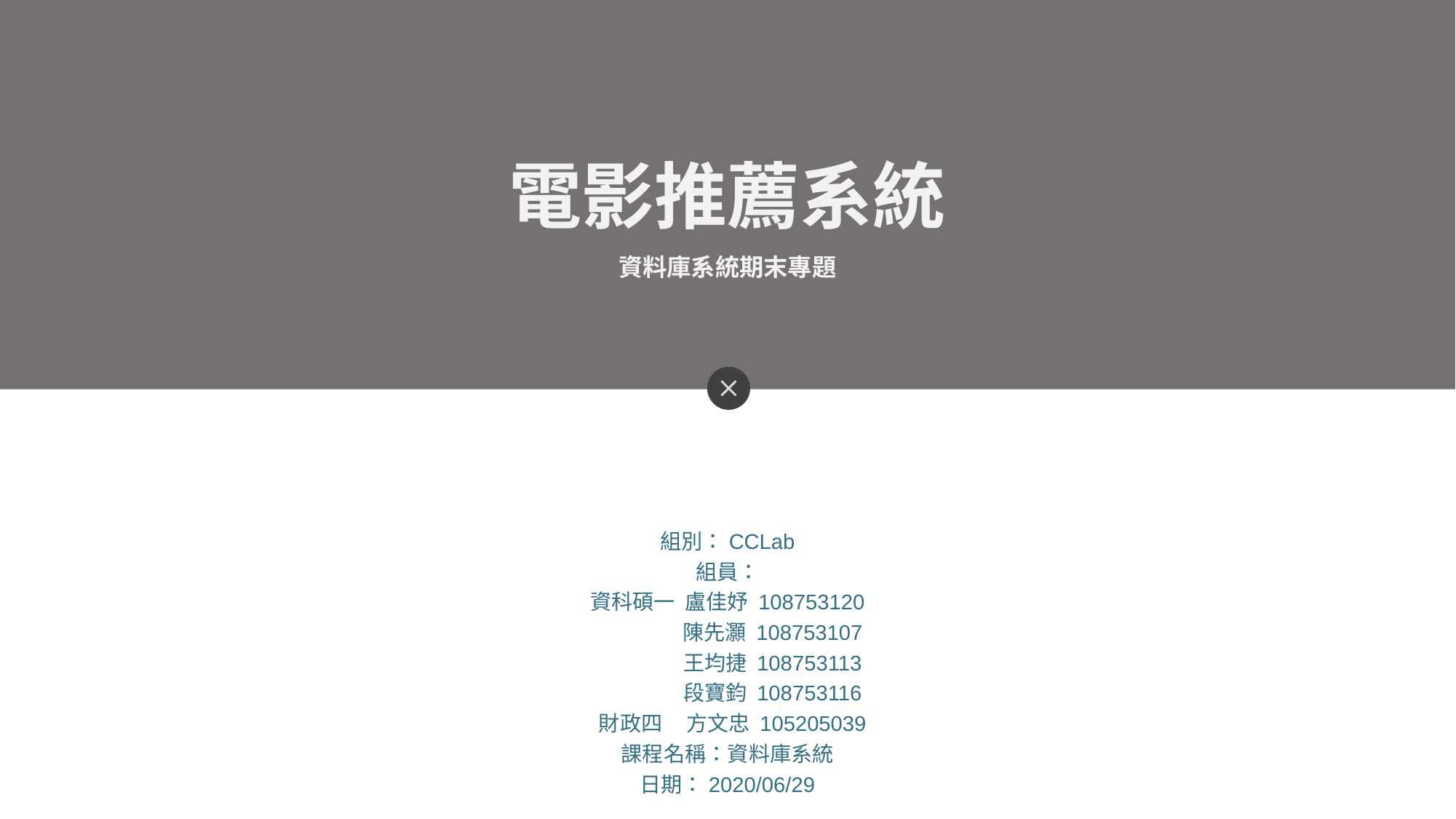

電影推薦系統
資料庫系統期末專題

組別：CCLab
組員：
資科碩一  盧佳妤 108753120
                  陳先灝 108753107
                  王均捷 108753113
                  段寶鈞 108753116
 財政四     方文忠 105205039
課程名稱：資料庫系統
日期：2020/06/29